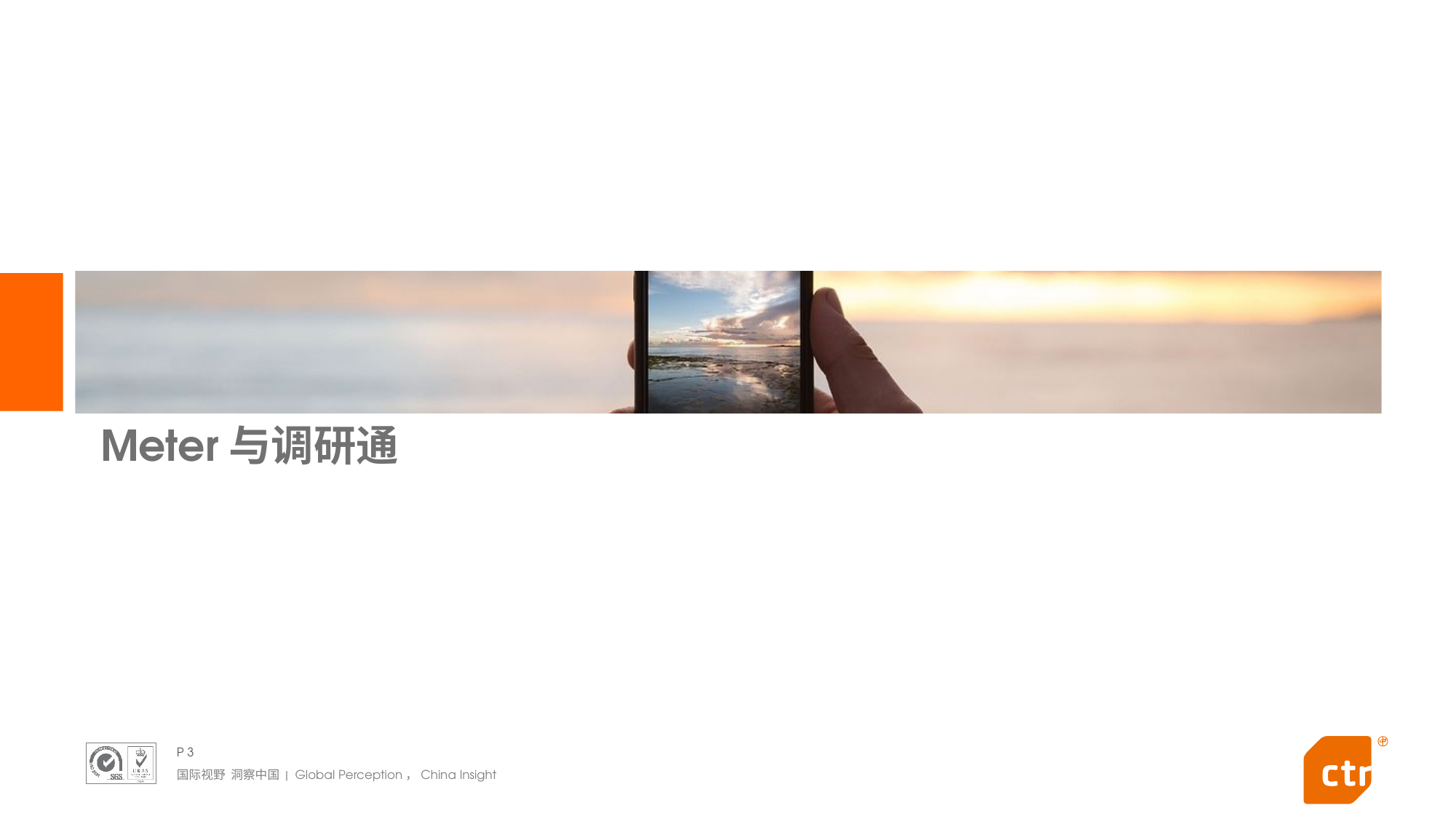

# Meter与调研通
P 3
国际视野  洞察中国 |  Global Perception，China Insight